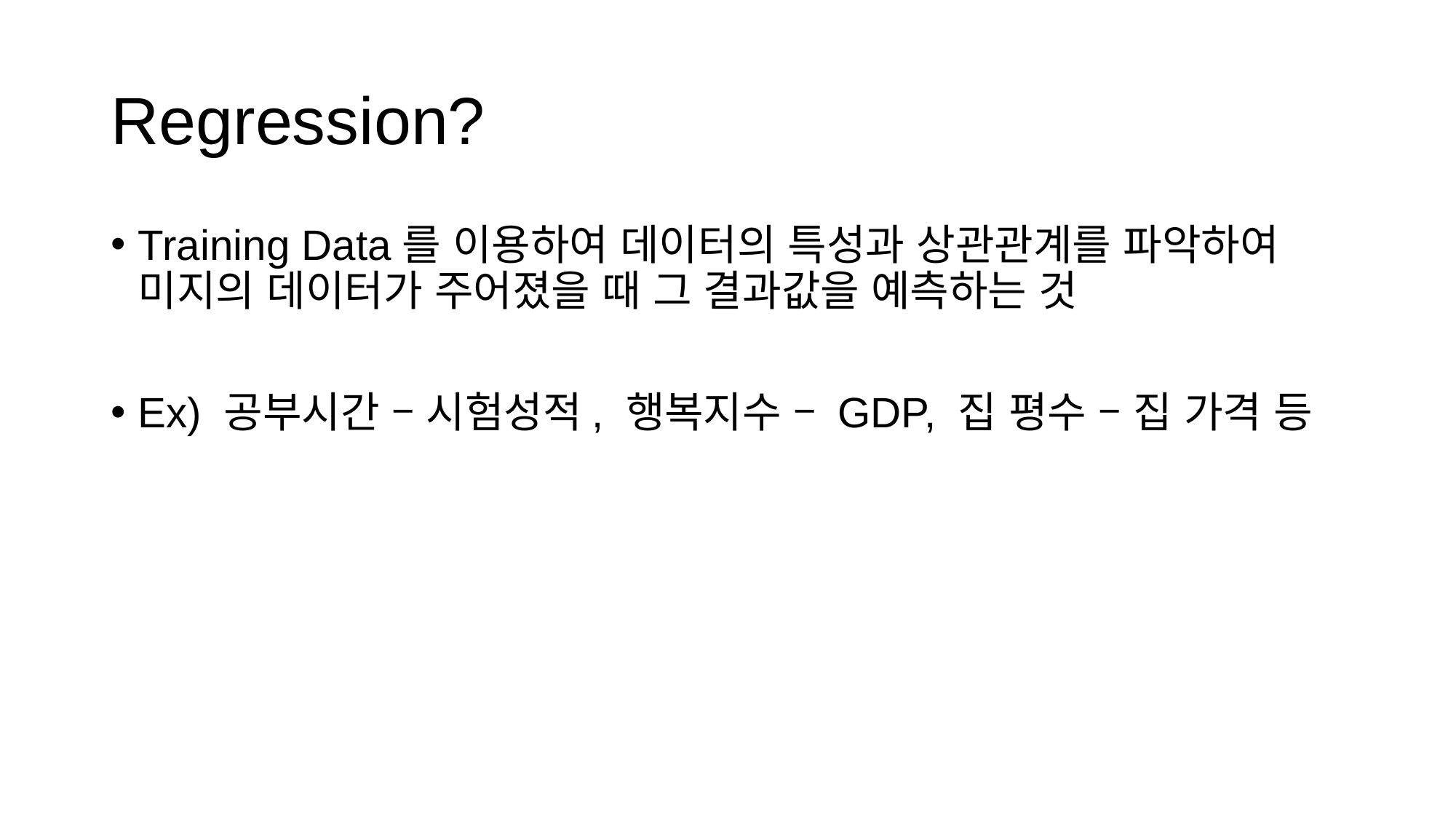

# Regression?
Training Data를 이용하여 데이터의 특성과 상관관계를 파악하여 미지의 데이터가 주어졌을 때 그 결과값을 예측하는 것

Ex) 공부시간 – 시험성적, 행복지수 – GDP, 집 평수 – 집 가격 등